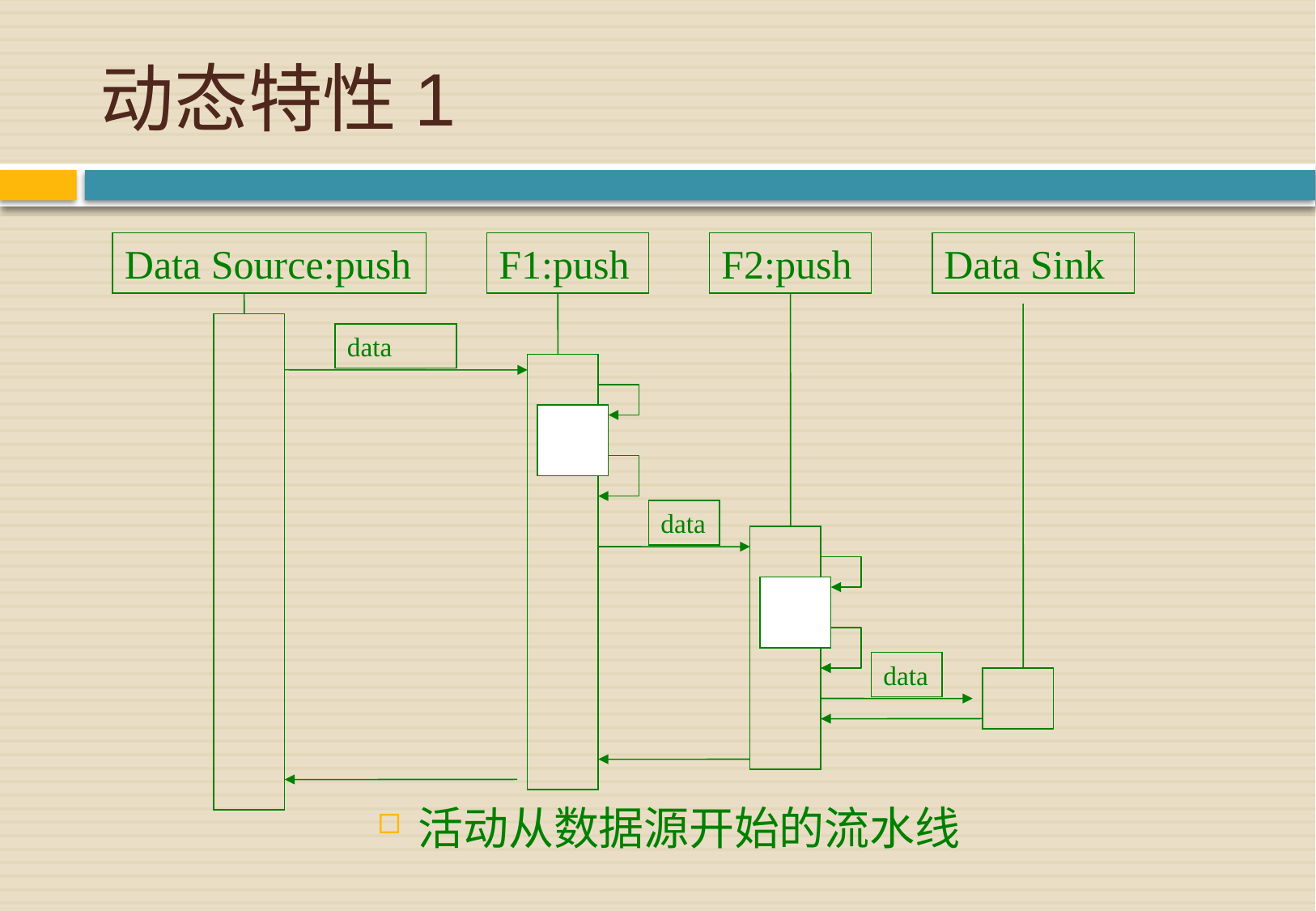

# 动态特性1
Data Source:push
F1:push
F2:push
Data Sink

data

data

data

活动从数据源开始的流水线